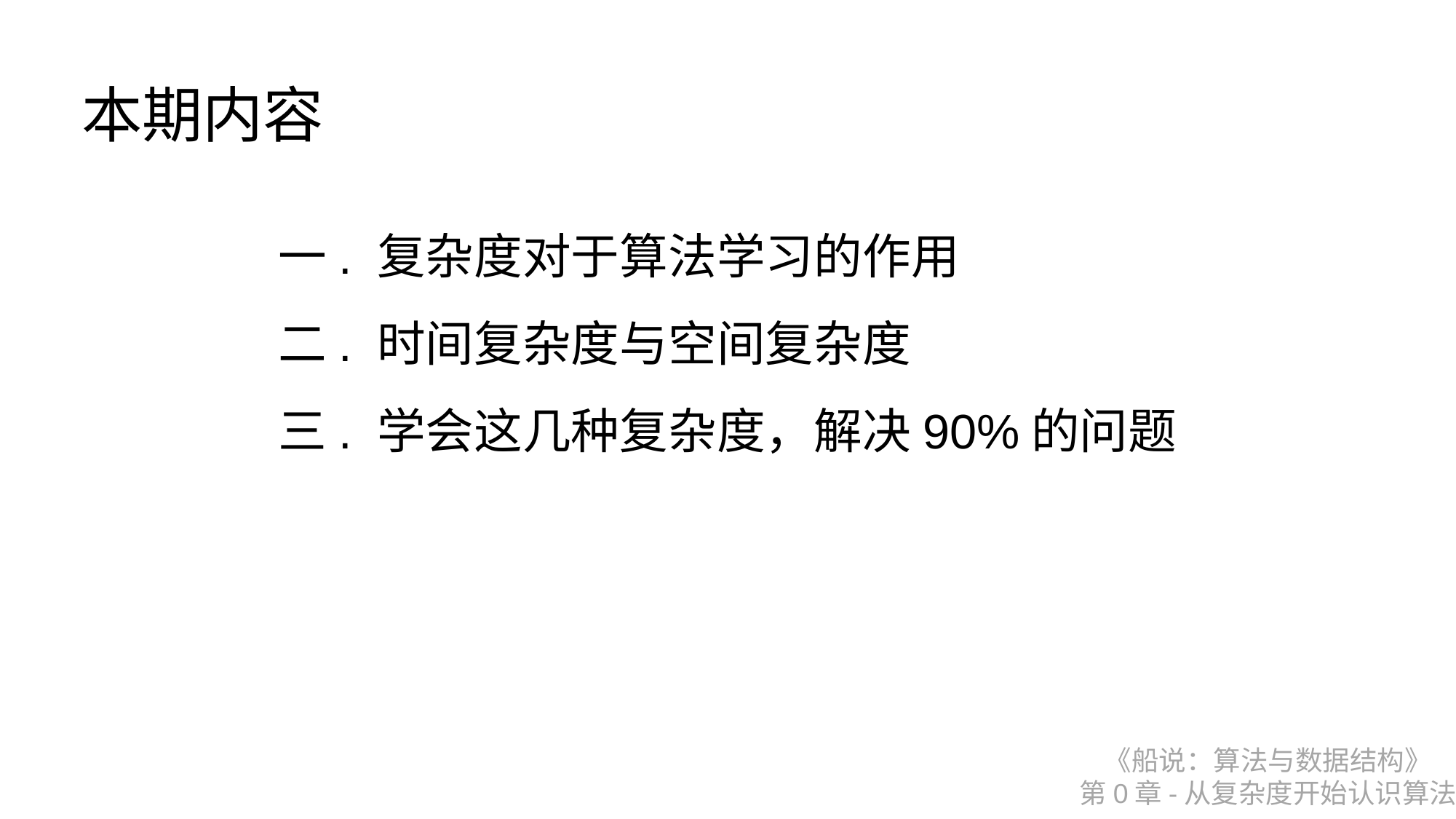

本期内容
一. 复杂度对于算法学习的作用
二. 时间复杂度与空间复杂度
三. 学会这几种复杂度，解决90%的问题